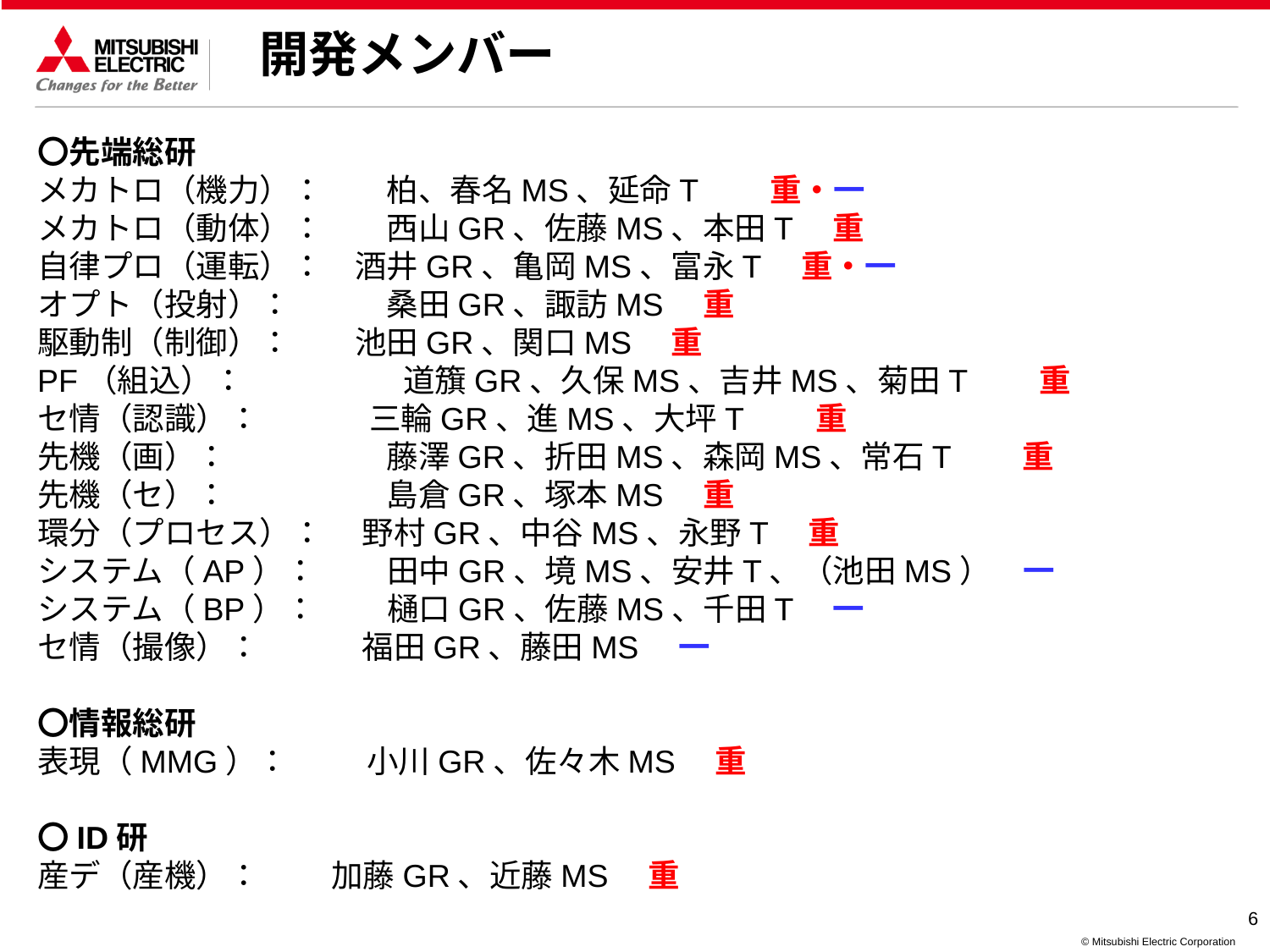

# 開発メンバー
〇先端総研
メカトロ（機力）：　　柏、春名MS、延命T　　重・一
メカトロ（動体）：　　西山GR、佐藤MS、本田T　重
自律プロ（運転）：　酒井GR、亀岡MS、富永T　重・一
オプト（投射）：　　　桑田GR、諏訪MS　重
駆動制（制御）：　　池田GR、関口MS　重
PF（組込）：　　　　　道籏GR、久保MS、吉井MS、菊田T　　重
セ情（認識）：　　　  三輪GR、進MS、大坪T　　重
先機（画）：　　　　　藤澤GR、折田MS、森岡MS、常石T　　重
先機（セ）：　　　　　島倉GR、塚本MS　重
環分（プロセス）：　 野村GR、中谷MS、永野T　重
システム（AP）：　　 田中GR、境MS、安井T、（池田MS）　一
システム（BP）：　　 樋口GR、佐藤MS、千田T　一
セ情（撮像）：　　 　福田GR、藤田MS　一

〇情報総研
表現（MMG）：　　  小川GR、佐々木MS　重

〇ID研
産デ（産機）：          加藤GR、近藤MS　重